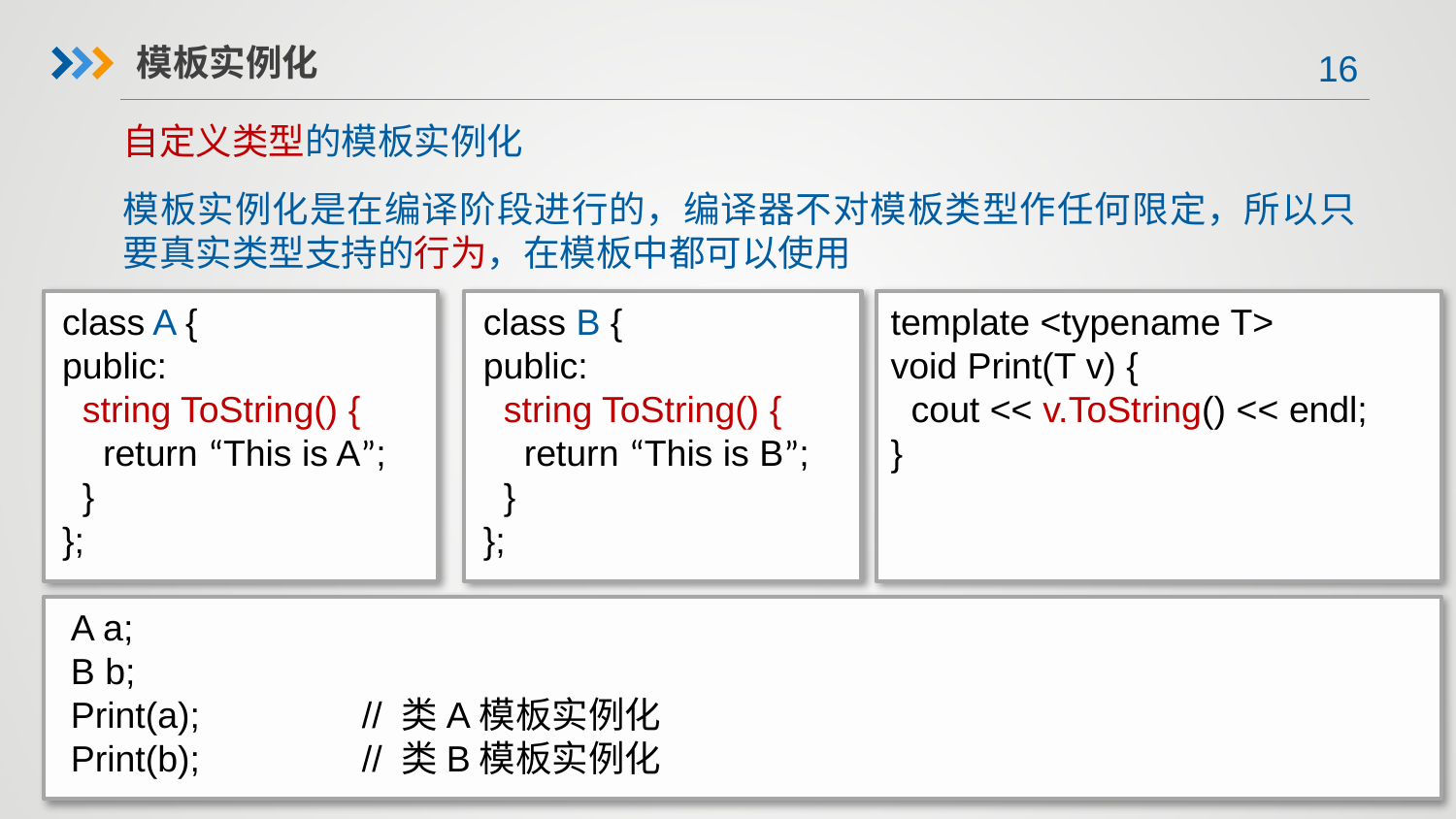

模板实例化
自定义类型的模板实例化
模板实例化是在编译阶段进行的，编译器不对模板类型作任何限定，所以只要真实类型支持的行为，在模板中都可以使用

class A {
public:
  string ToString() {
    return “This is A”;
  }
};

class B {
public:
  string ToString() {
    return “This is B”;
  }
};

template <typename T>
void Print(T v) {
  cout << v.ToString() << endl;
}

A a;
B b;
Print(a);		// 类A模板实例化
Print(b);		// 类B模板实例化